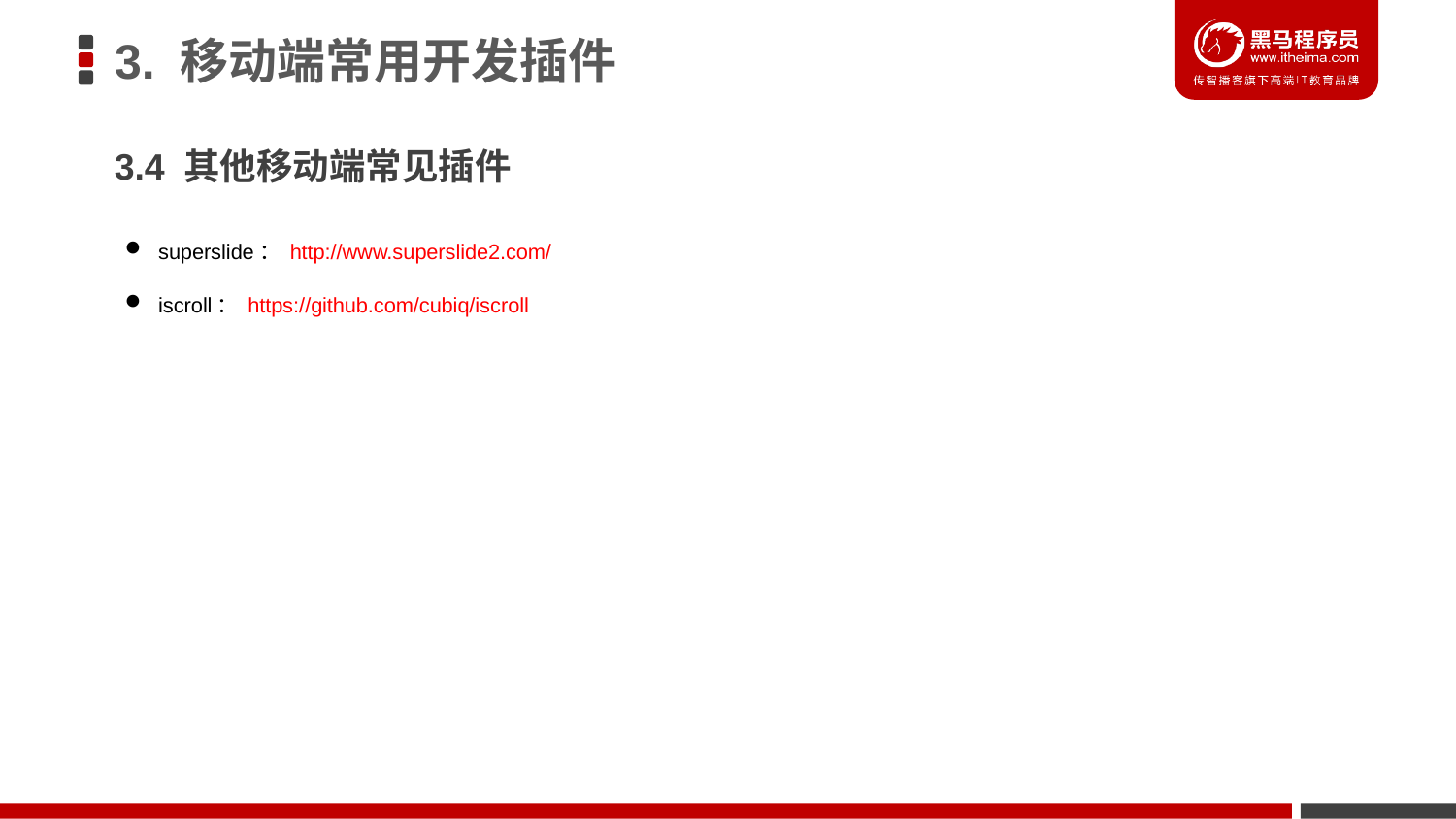

# 3. 移动端常用开发插件
3.4 其他移动端常见插件
 superslide： http://www.superslide2.com/
 iscroll： https://github.com/cubiq/iscroll